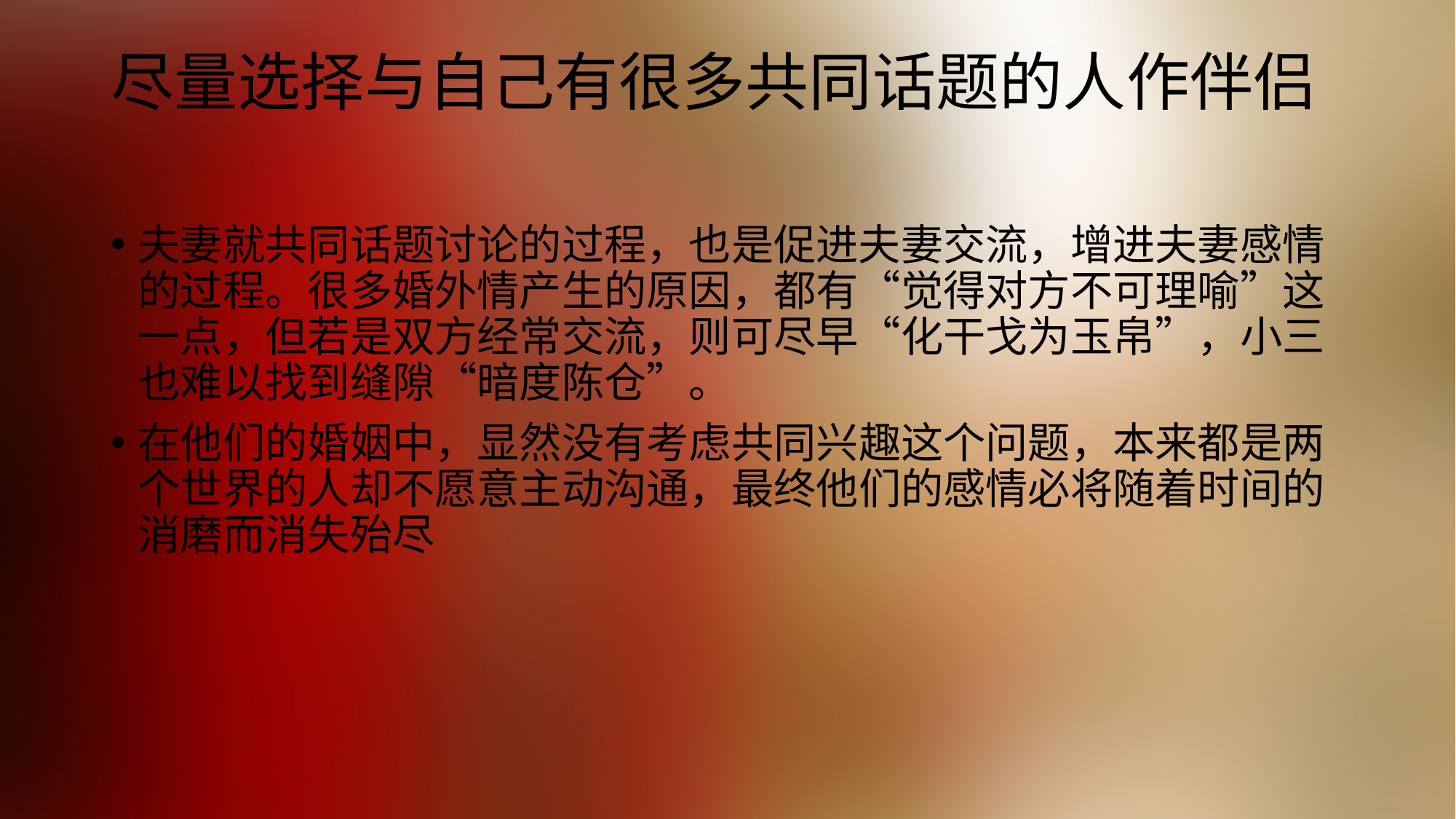

# 尽量选择与自己有很多共同话题的人作伴侣
夫妻就共同话题讨论的过程，也是促进夫妻交流，增进夫妻感情的过程。很多婚外情产生的原因，都有“觉得对方不可理喻”这一点，但若是双方经常交流，则可尽早“化干戈为玉帛”，小三也难以找到缝隙“暗度陈仓”。
在他们的婚姻中，显然没有考虑共同兴趣这个问题，本来都是两个世界的人却不愿意主动沟通，最终他们的感情必将随着时间的消磨而消失殆尽